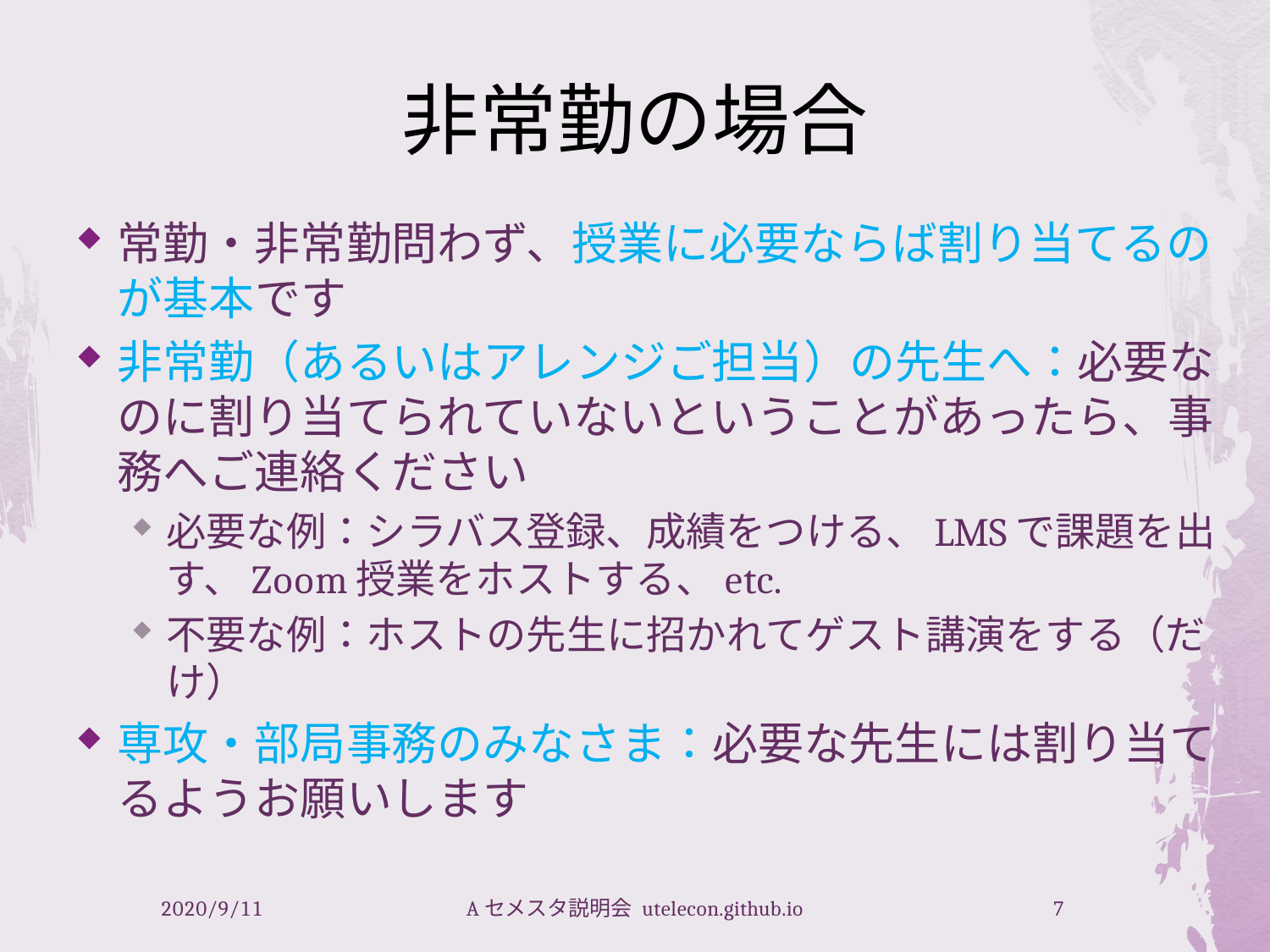

# 非常勤の場合
常勤・非常勤問わず、授業に必要ならば割り当てるのが基本です
非常勤（あるいはアレンジご担当）の先生へ：必要なのに割り当てられていないということがあったら、事務へご連絡ください
必要な例：シラバス登録、成績をつける、LMSで課題を出す、Zoom授業をホストする、etc.
不要な例：ホストの先生に招かれてゲスト講演をする（だけ）
専攻・部局事務のみなさま：必要な先生には割り当てるようお願いします
2020/9/11
Aセメスタ説明会 utelecon.github.io
7